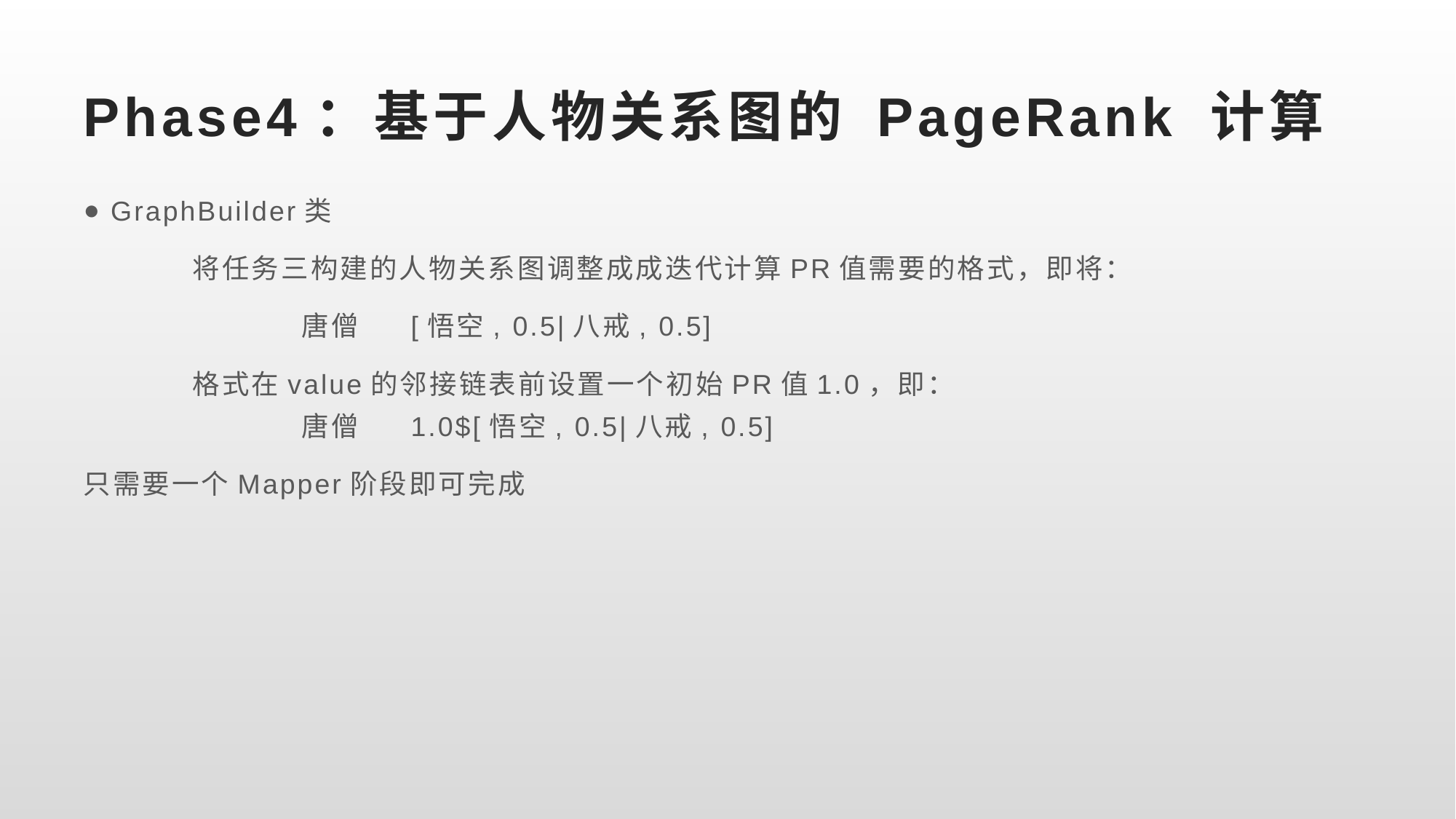

# Phase4：基于人物关系图的 PageRank 计算
GraphBuilder类
	将任务三构建的人物关系图调整成成迭代计算PR值需要的格式，即将：
		唐僧	[悟空, 0.5|八戒, 0.5]
	格式在value的邻接链表前设置一个初始PR值1.0，即：
		唐僧	1.0$[悟空, 0.5|八戒, 0.5]
只需要一个Mapper阶段即可完成